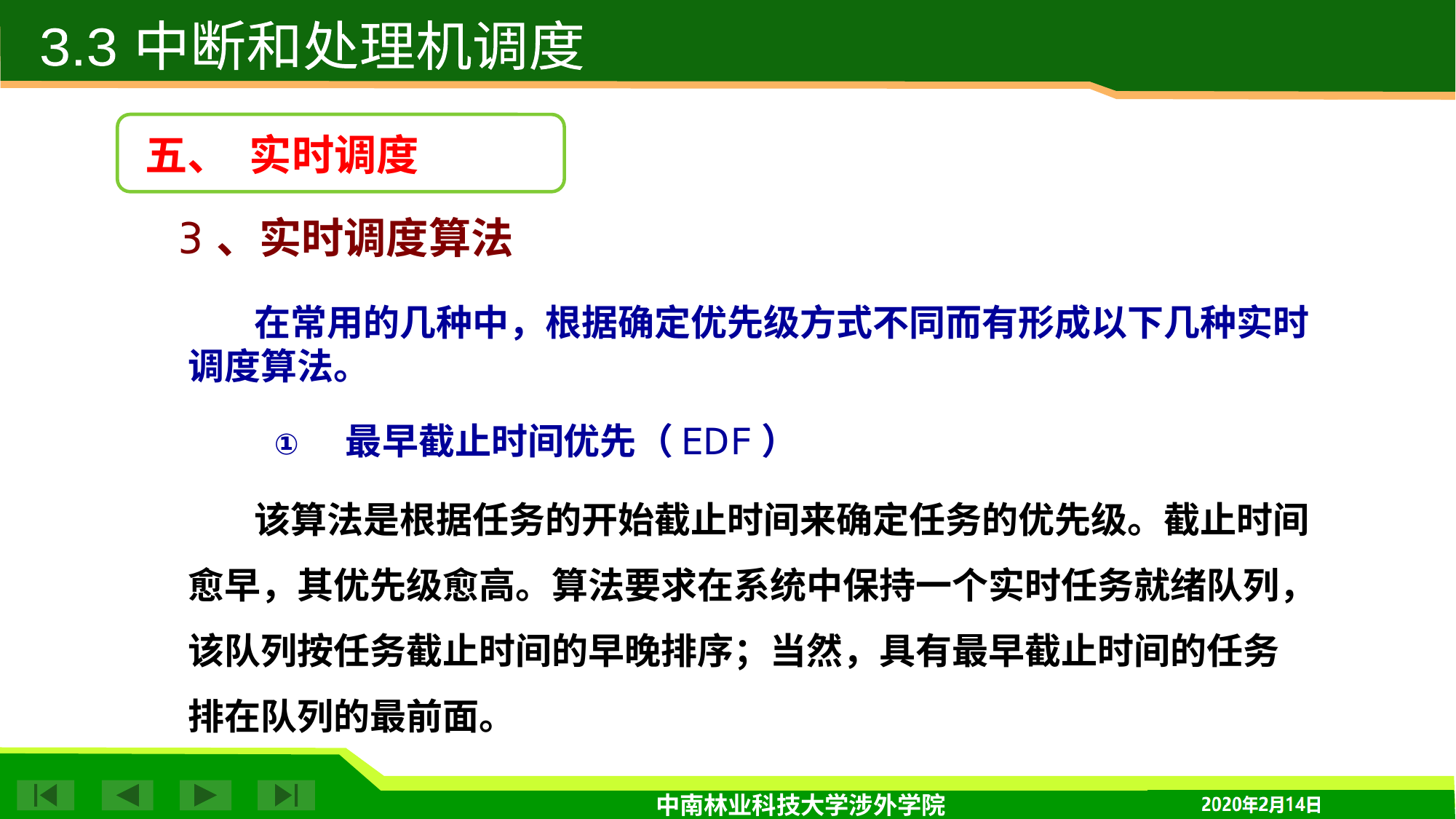

3.3 中断和处理机调度

五、  实时调度
3、实时调度算法
       在常用的几种中，根据确定优先级方式不同而有形成以下几种实时调度算法。
 最早截止时间优先（EDF）
       该算法是根据任务的开始截止时间来确定任务的优先级。截止时间愈早，其优先级愈高。算法要求在系统中保持一个实时任务就绪队列，该队列按任务截止时间的早晚排序；当然，具有最早截止时间的任务排在队列的最前面。